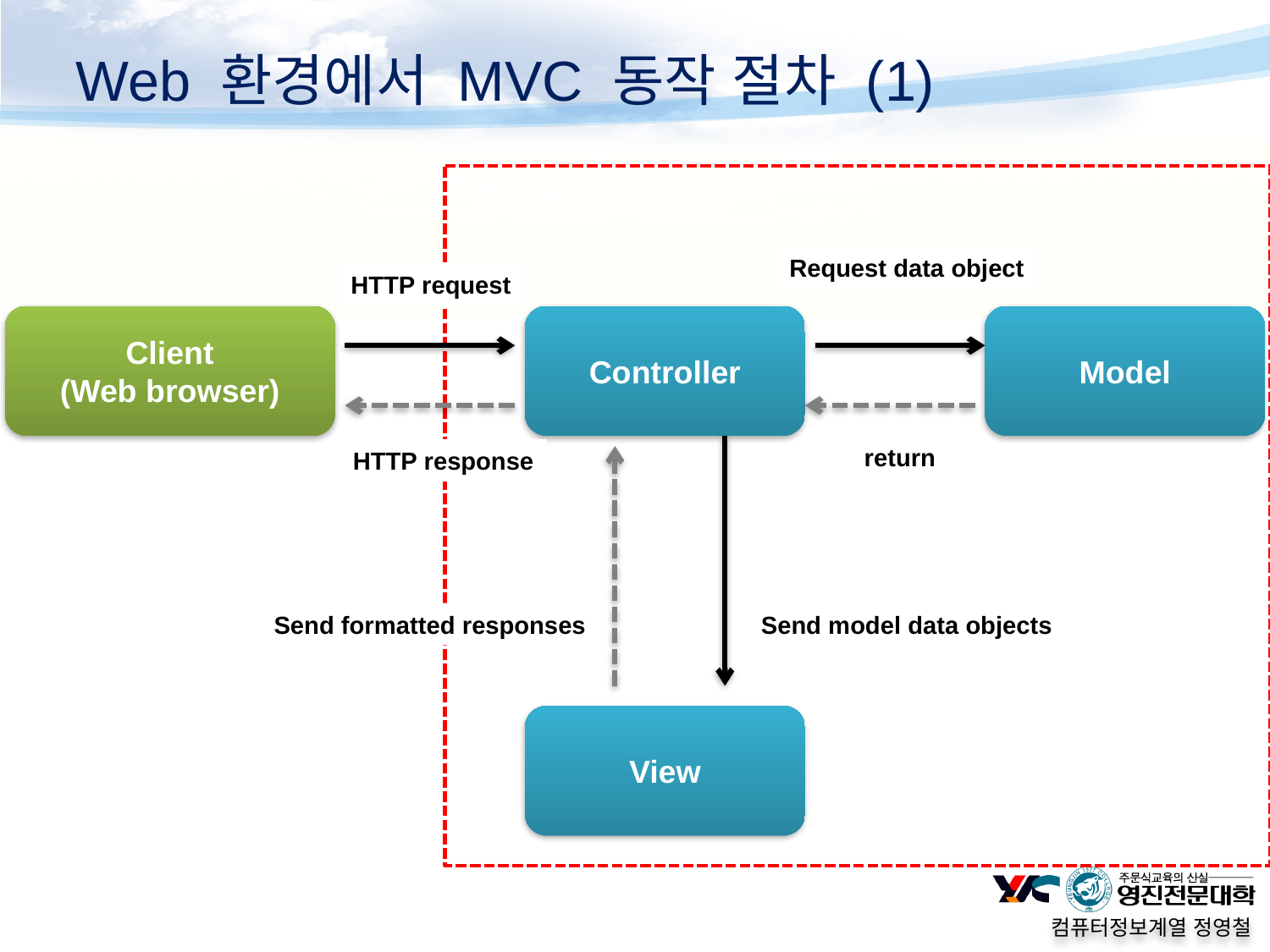

# Web 환경에서 MVC 동작 절차 (1)

Request data object
HTTP request
Client
(Web browser)
Controller
Model
return
HTTP response
Send model data objects
Send formatted responses
View